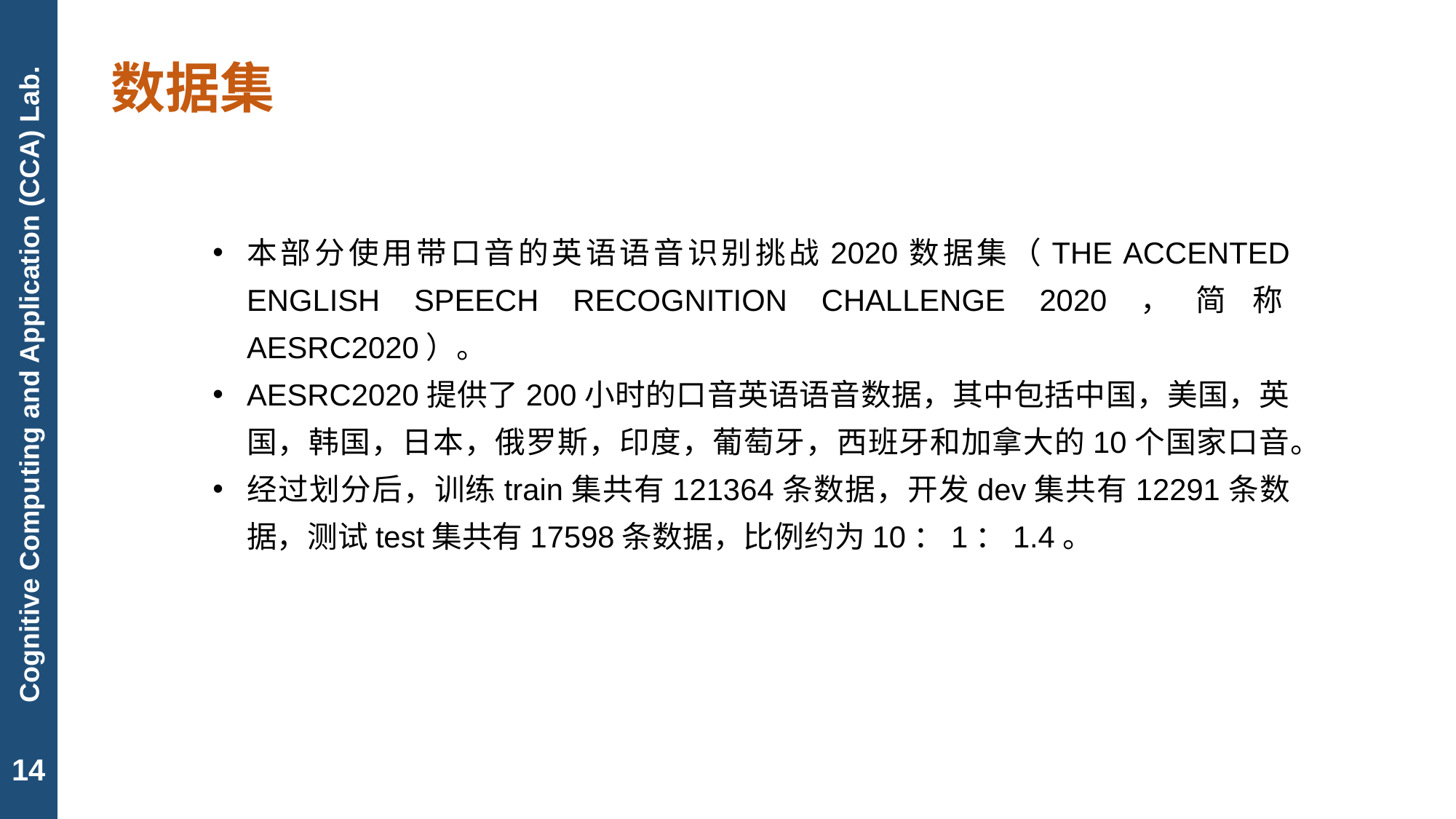

# 数据集
本部分使用带口音的英语语音识别挑战2020数据集（THE ACCENTED ENGLISH SPEECH RECOGNITION CHALLENGE 2020，简称AESRC2020）。
AESRC2020提供了200小时的口音英语语音数据，其中包括中国，美国，英国，韩国，日本，俄罗斯，印度，葡萄牙，西班牙和加拿大的10个国家口音。
经过划分后，训练train集共有121364条数据，开发dev集共有12291条数据，测试test集共有17598条数据，比例约为10：1：1.4。
14